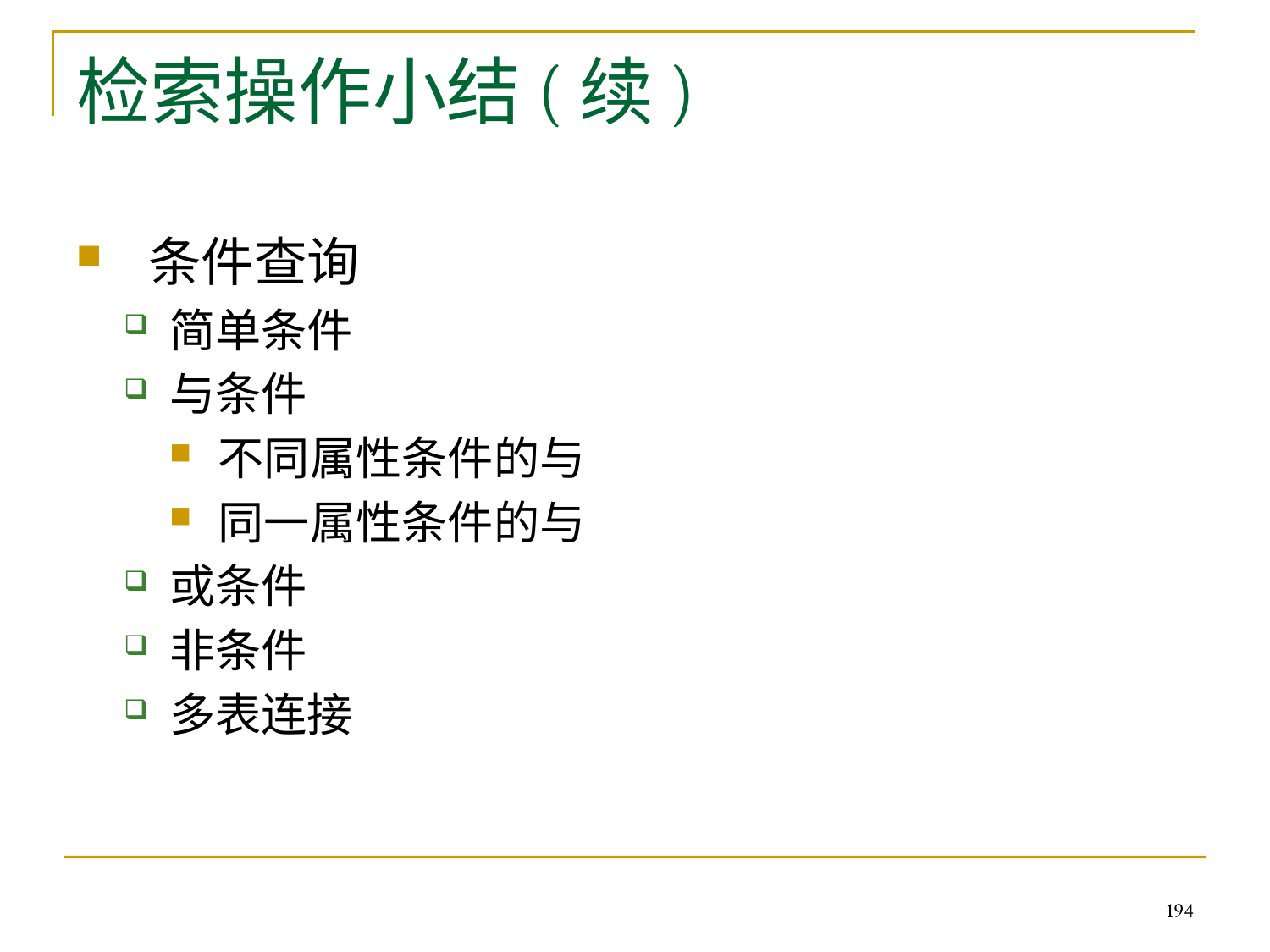

# 检索操作小结(续)
 条件查询
简单条件
与条件
不同属性条件的与
同一属性条件的与
或条件
非条件
多表连接
194